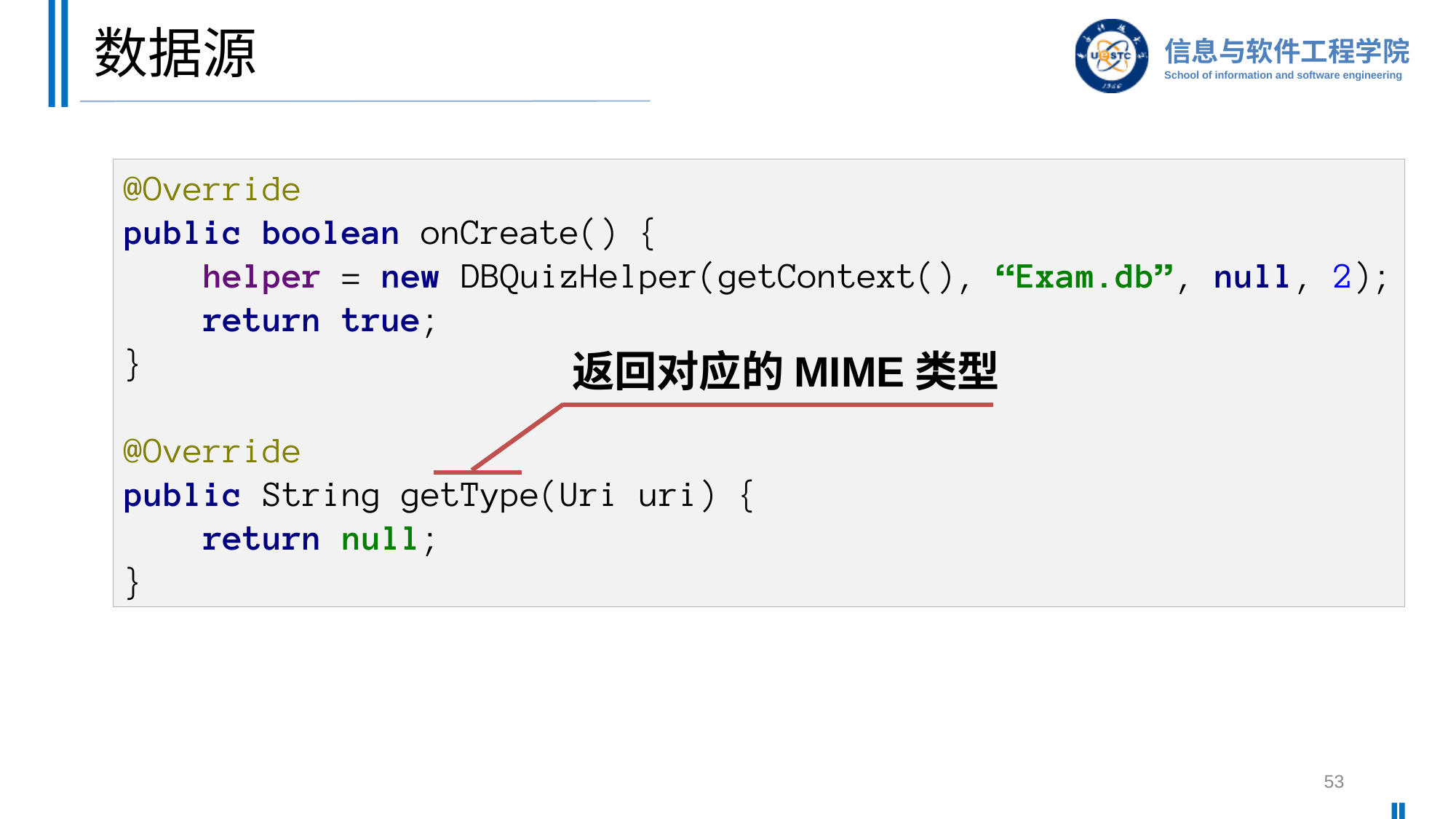

# 数据源
@Override
public boolean onCreate() {
    helper = new DBQuizHelper(getContext(), “Exam.db”, null, 2);
    return true;
}
@Override
public String getType(Uri uri) {
    return null;
}
返回对应的MIME类型
53